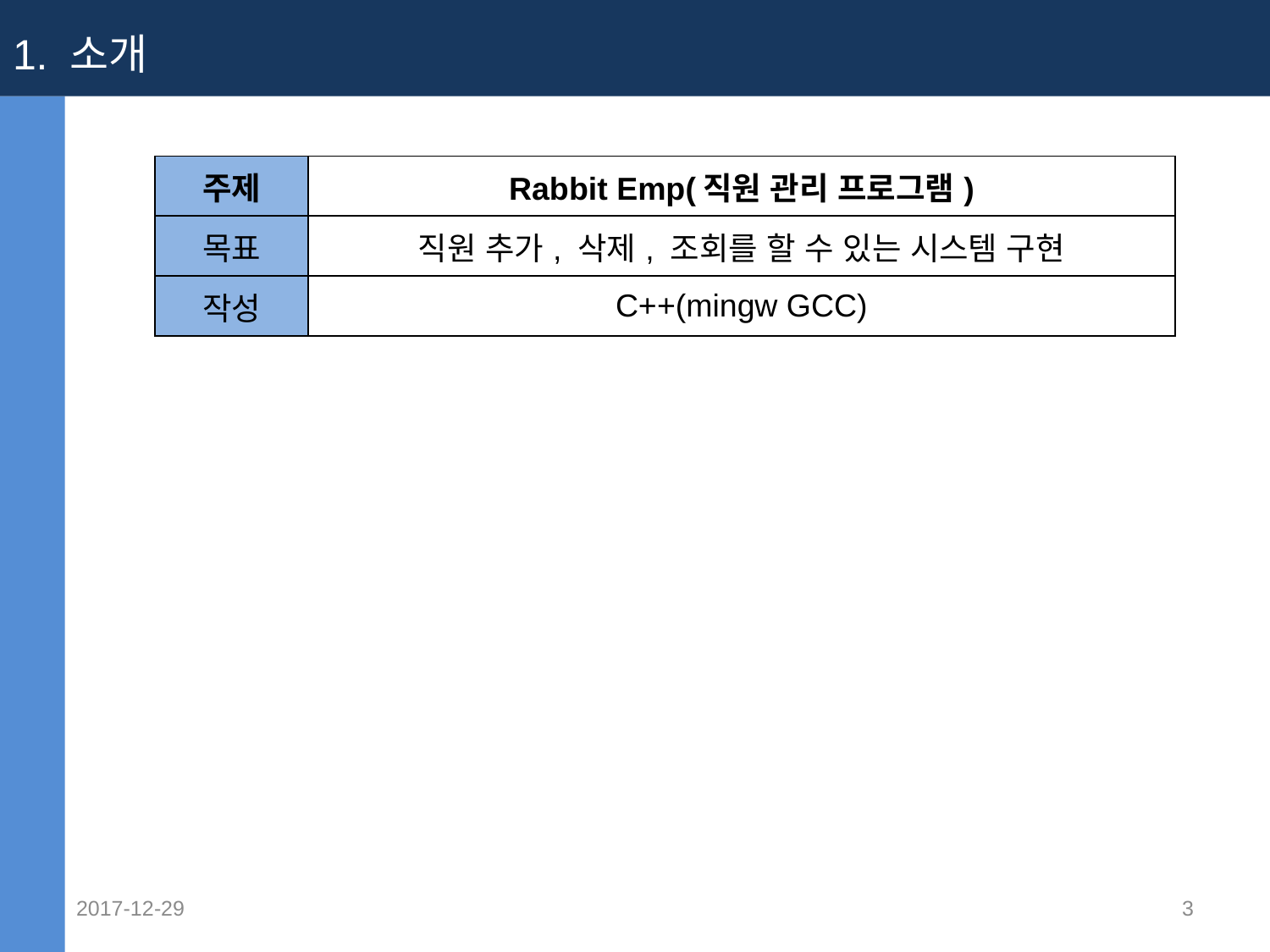

# 1. 소개
| 주제 | Rabbit Emp(직원 관리 프로그램) |
| --- | --- |
| 목표 | 직원 추가, 삭제, 조회를 할 수 있는 시스템 구현 |
| 작성 | C++(mingw GCC) |
2017-12-29
3